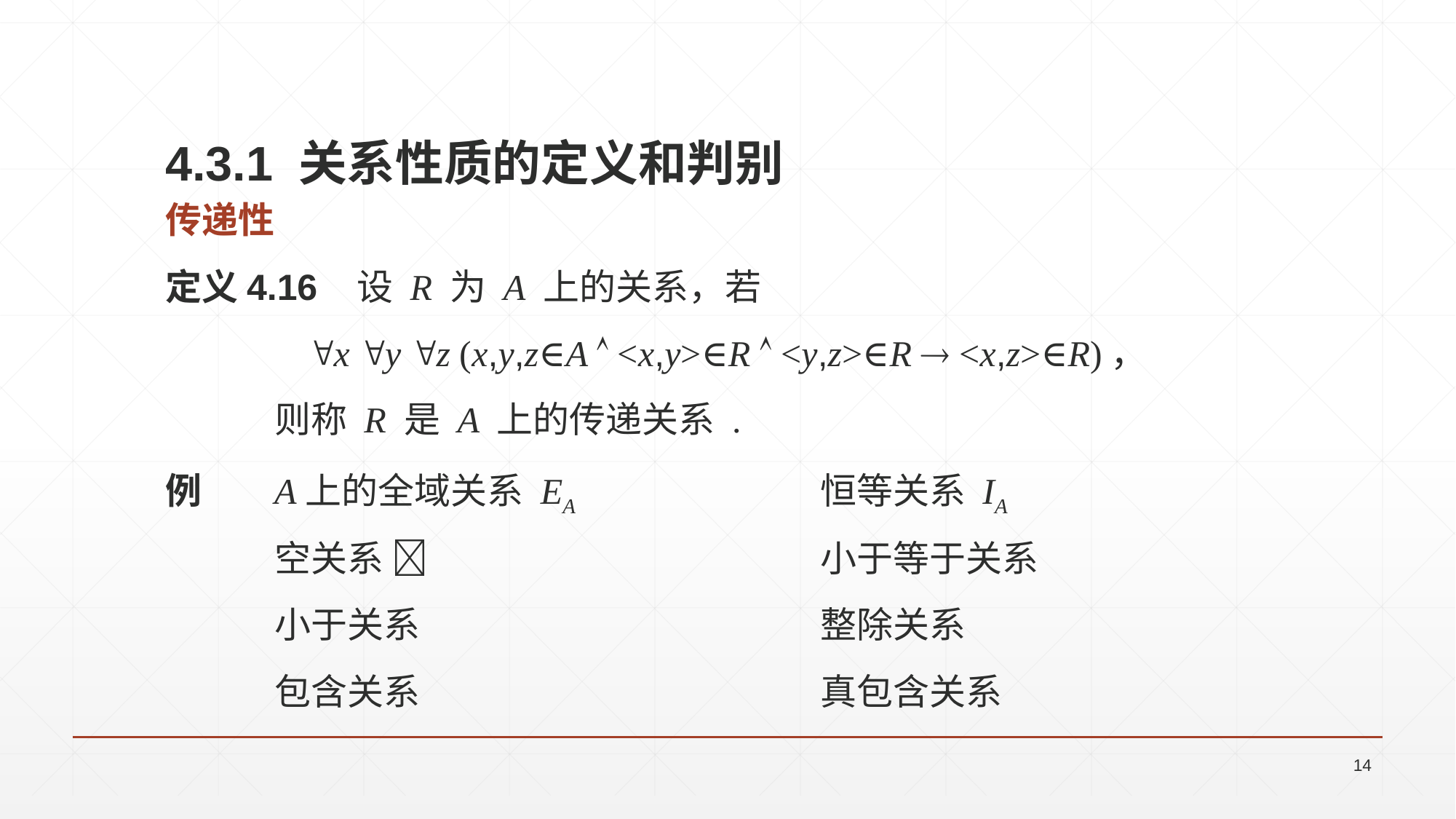

4.3.1 关系性质的定义和判别
传递性
定义4.16   设 R 为 A 上的关系，若
∀x ∀y ∀z (x,y,z∈A ∧ <x,y>∈R ∧ <y,z>∈R → <x,z>∈R)，
	则称 R 是 A 上的传递关系 .
例	A上的全域关系 EA			恒等关系 IA
	空关系 ∅  				小于等于关系
	小于关系  				整除关系
	包含关系  				真包含关系
14